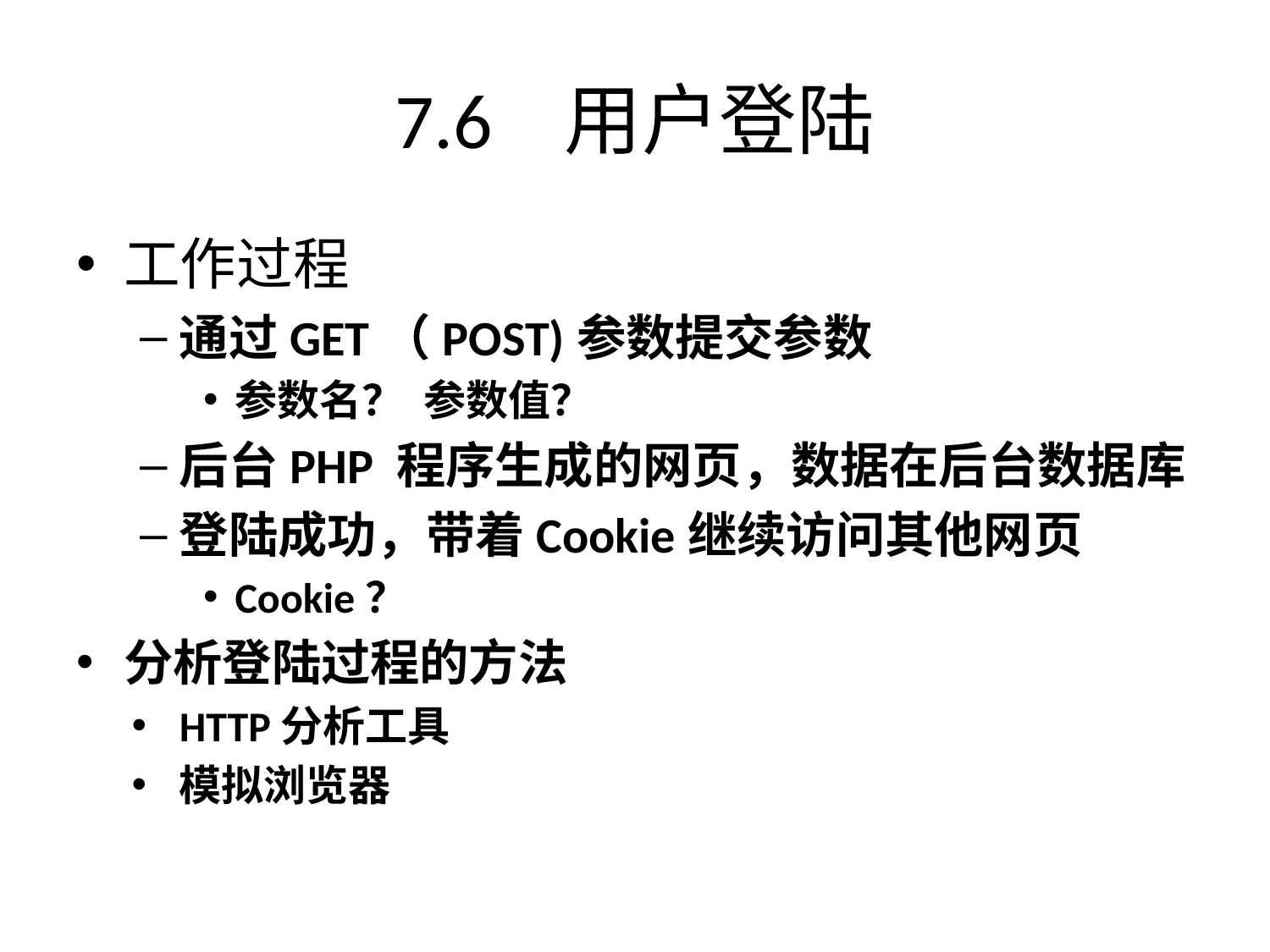

# 7.6   用户登陆
工作过程
通过GET（POST)参数提交参数
参数名？  参数值？
后台PHP 程序生成的网页，数据在后台数据库
登陆成功，带着Cookie继续访问其他网页
Cookie？
分析登陆过程的方法
HTTP分析工具
模拟浏览器